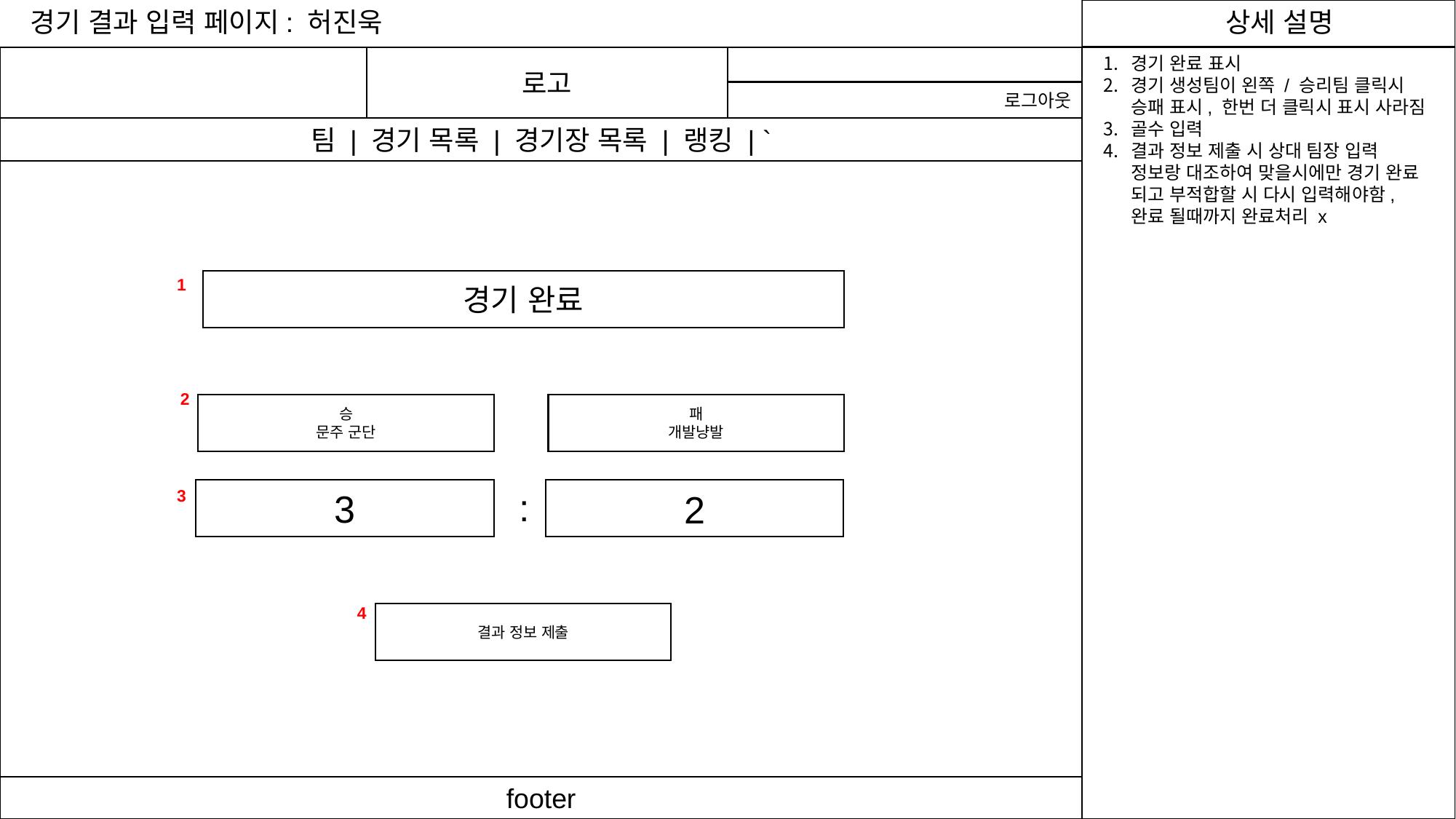

경기 결과 입력 페이지: 허진욱
5

로고
경기 완료 표시
경기 생성팀이 왼쪽 / 승리팀 클릭시 승패 표시, 한번 더 클릭시 표시 사라짐
골수 입력
결과 정보 제출 시 상대 팀장 입력 정보랑 대조하여 맞을시에만 경기 완료 되고 부적합할 시 다시 입력해야함, 완료 될때까지 완료처리 x
로그아웃
팀 | 경기 목록 | 경기장 목록 | 랭킹 | `

1
경기 완료
2
승
문주 군단
패
개발냥발
:
3
3
2
4
결과 정보 제출
footer